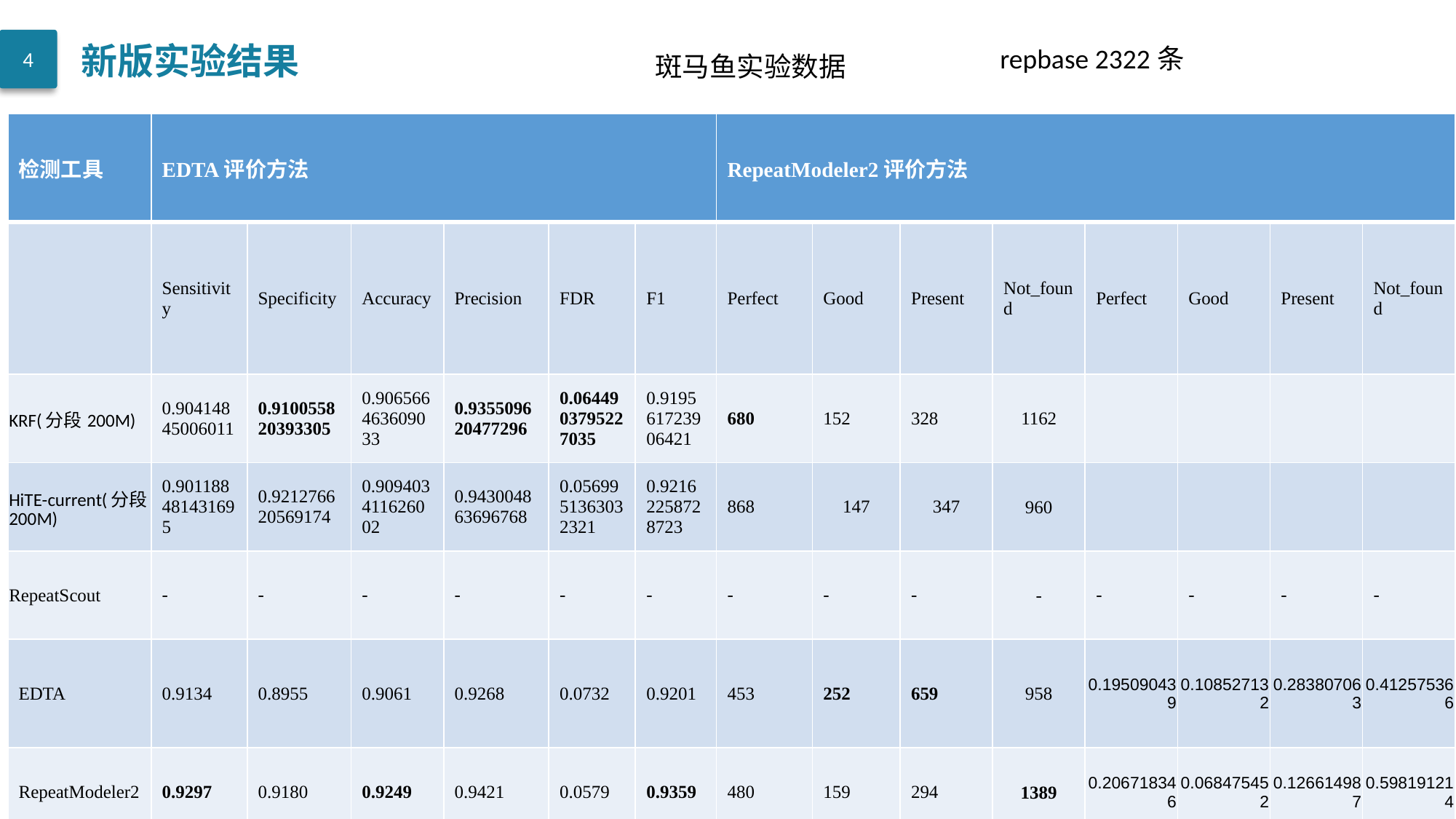

4
新版实验结果
repbase 2322条
斑马鱼实验数据
| 检测工具 | EDTA评价方法 |  |  |  |  |  | RepeatModeler2评价方法 |  |  |  |  |  |  |  |
| --- | --- | --- | --- | --- | --- | --- | --- | --- | --- | --- | --- | --- | --- | --- |
|  | Sensitivity | Specificity | Accuracy | Precision | FDR | F1 | Perfect | Good | Present | Not\_found | Perfect | Good | Present | Not\_found |
| KRF(分段200M) | 0.90414845006011 | 0.910055820393305 | 0.906566463609033 | 0.935509620477296 | 0.0644903795227035 | 0.919561723906421 | 680 | 152 | 328 | 1162 |  |  |  |  |
| HiTE-current(分段200M) | 0.901188481431695 | 0.921276620569174 | 0.909403411626002 | 0.943004863696768 | 0.0569951363032321 | 0.92162258728723 | 868 | 147 | 347 | 960 |  |  |  |  |
| RepeatScout | - | - | - | - | - | - | - | - | - | - | - | - | - | - |
| EDTA | 0.9134 | 0.8955 | 0.9061 | 0.9268 | 0.0732 | 0.9201 | 453 | 252 | 659 | 958 | 0.195090439 | 0.108527132 | 0.283807063 | 0.412575366 |
| RepeatModeler2 | 0.9297 | 0.9180 | 0.9249 | 0.9421 | 0.0579 | 0.9359 | 480 | 159 | 294 | 1389 | 0.206718346 | 0.068475452 | 0.126614987 | 0.598191214 |
报告人： 胡康